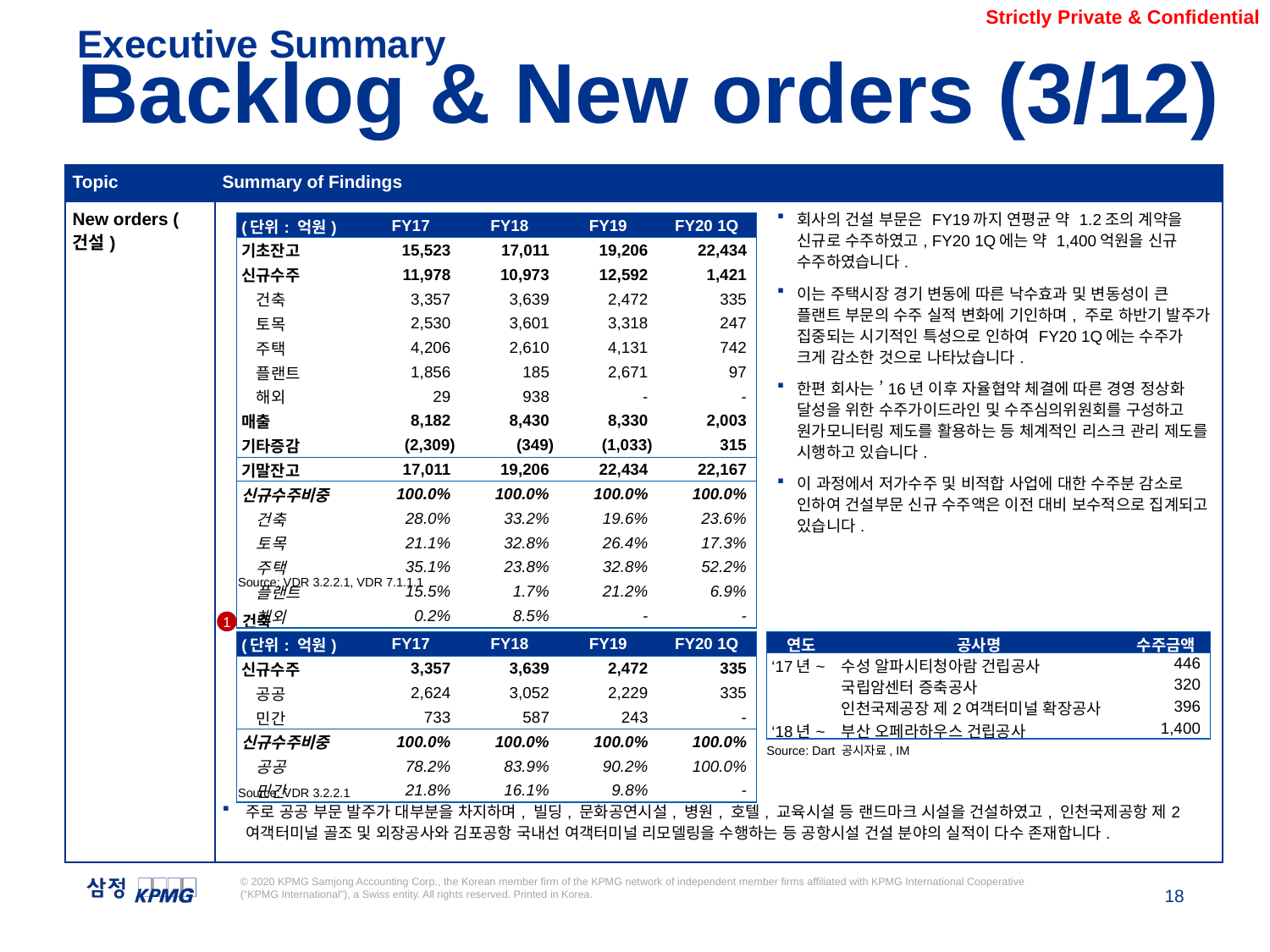

Executive Summary
Backlog & New orders (3/12)
| Topic | Summary of Findings |
| --- | --- |
| New orders (건설) | 회사의 건설 부문은 FY19까지 연평균 약 1.2조의 계약을 신규로 수주하였고, FY20 1Q에는 약 1,400억원을 신규 수주하였습니다. 이는 주택시장 경기 변동에 따른 낙수효과 및 변동성이 큰 플랜트 부문의 수주 실적 변화에 기인하며, 주로 하반기 발주가 집중되는 시기적인 특성으로 인하여 FY20 1Q에는 수주가 크게 감소한 것으로 나타났습니다. 한편 회사는 ’16년 이후 자율협약 체결에 따른 경영 정상화 달성을 위한 수주가이드라인 및 수주심의위원회를 구성하고 원가모니터링 제도를 활용하는 등 체계적인 리스크 관리 제도를 시행하고 있습니다. 이 과정에서 저가수주 및 비적합 사업에 대한 수주분 감소로 인하여 건설부문 신규 수주액은 이전 대비 보수적으로 집계되고 있습니다. 건축 주로 공공 부문 발주가 대부분을 차지하며, 빌딩, 문화공연시설, 병원, 호텔, 교육시설 등 랜드마크 시설을 건설하였고, 인천국제공항 제2여객터미널 골조 및 외장공사와 김포공항 국내선 여객터미널 리모델링을 수행하는 등 공항시설 건설 분야의 실적이 다수 존재합니다. |
| (단위: 억원) | FY17 | FY18 | FY19 | FY20 1Q |
| --- | --- | --- | --- | --- |
| 기초잔고 | 15,523 | 17,011 | 19,206 | 22,434 |
| 신규수주 | 11,978 | 10,973 | 12,592 | 1,421 |
| 건축 | 3,357 | 3,639 | 2,472 | 335 |
| 토목 | 2,530 | 3,601 | 3,318 | 247 |
| 주택 | 4,206 | 2,610 | 4,131 | 742 |
| 플랜트 | 1,856 | 185 | 2,671 | 97 |
| 해외 | 29 | 938 | - | - |
| 매출 | 8,182 | 8,430 | 8,330 | 2,003 |
| 기타증감 | (2,309) | (349) | (1,033) | 315 |
| 기말잔고 | 17,011 | 19,206 | 22,434 | 22,167 |
| 신규수주비중 | 100.0% | 100.0% | 100.0% | 100.0% |
| 건축 | 28.0% | 33.2% | 19.6% | 23.6% |
| 토목 | 21.1% | 32.8% | 26.4% | 17.3% |
| 주택 | 35.1% | 23.8% | 32.8% | 52.2% |
| 플랜트 | 15.5% | 1.7% | 21.2% | 6.9% |
| 해외 | 0.2% | 8.5% | - | - |
Source: VDR 3.2.2.1, VDR 7.1.1.1
1
| (단위: 억원) | FY17 | FY18 | FY19 | FY20 1Q |
| --- | --- | --- | --- | --- |
| 신규수주 | 3,357 | 3,639 | 2,472 | 335 |
| 공공 | 2,624 | 3,052 | 2,229 | 335 |
| 민간 | 733 | 587 | 243 | - |
| 신규수주비중 | 100.0% | 100.0% | 100.0% | 100.0% |
| 공공 | 78.2% | 83.9% | 90.2% | 100.0% |
| 민간 | 21.8% | 16.1% | 9.8% | - |
| 연도 | 공사명 | 수주금액 |
| --- | --- | --- |
| ‘17년~ | 수성 알파시티청아람 건립공사 | 446 |
|  | 국립암센터 증축공사 | 320 |
|  | 인천국제공장 제2여객터미널 확장공사 | 396 |
| ‘18년~ | 부산 오페라하우스 건립공사 | 1,400 |
Source: Dart 공시자료, IM
Source: VDR 3.2.2.1